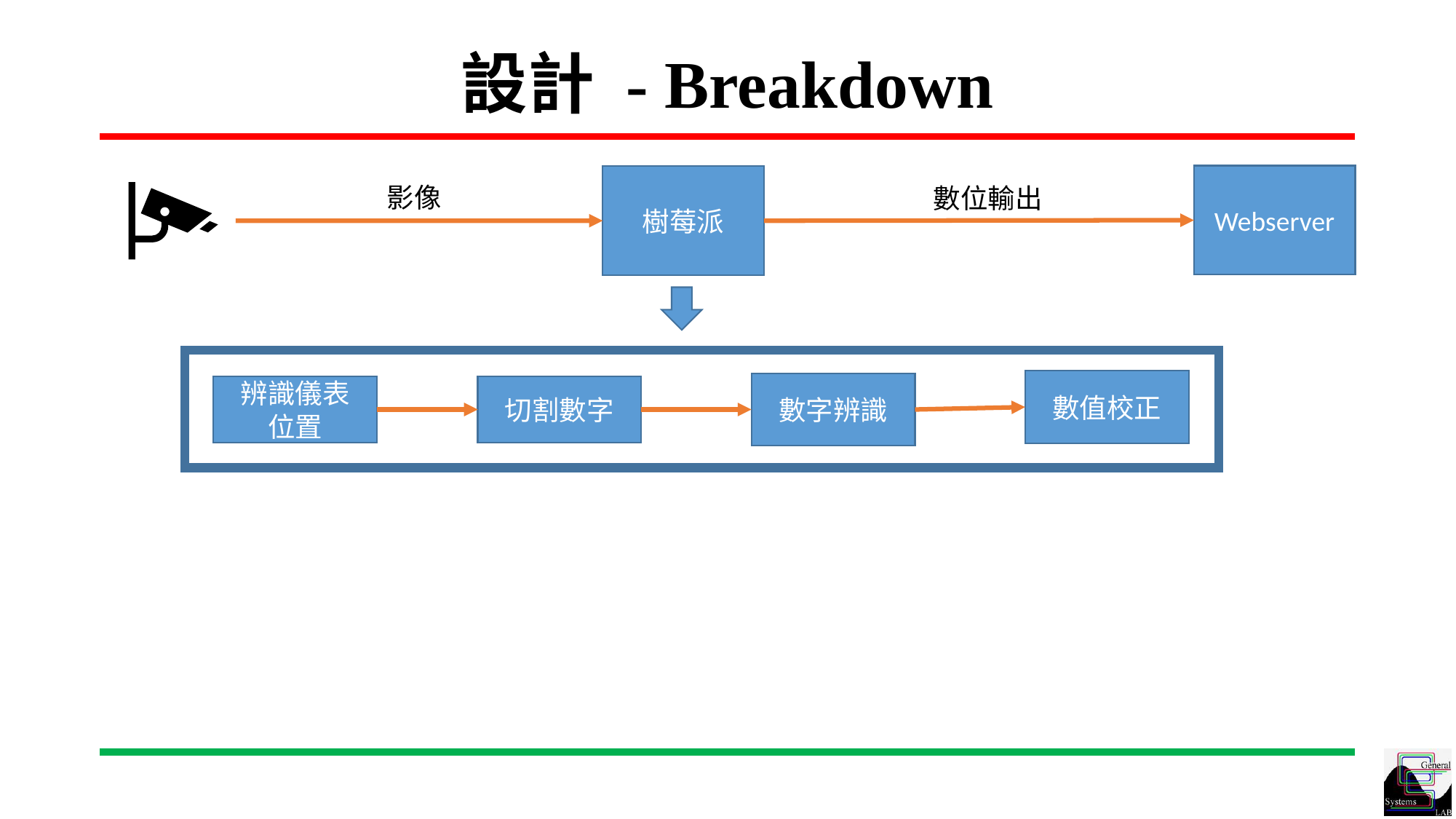

# 設計 - Breakdown
Webserver

樹莓派
影像
數位輸出

數值校正
數字辨識
辨識儀表
位置
切割數字